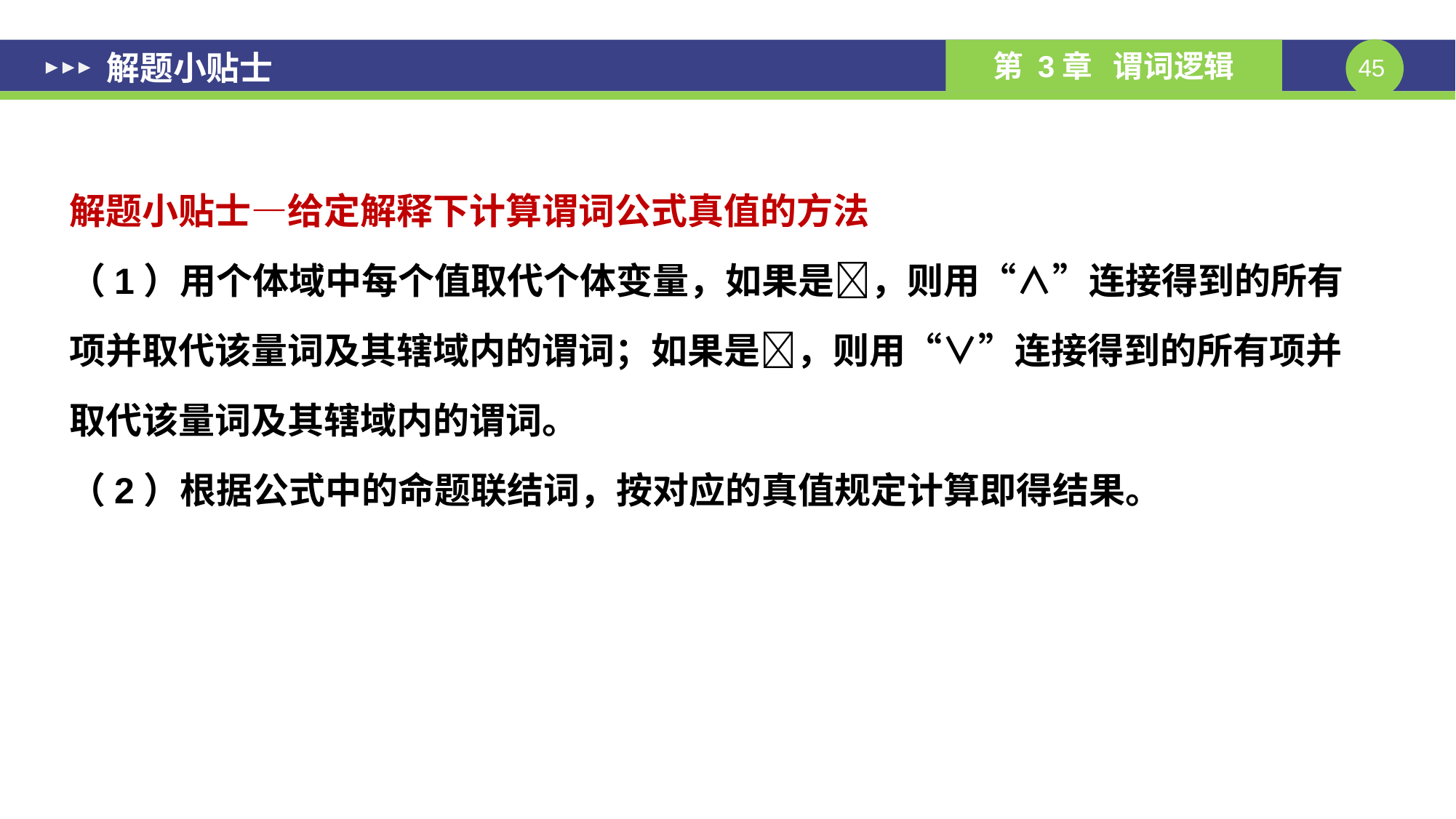

解题小贴士
解题小贴士—给定解释下计算谓词公式真值的方法
（1）用个体域中每个值取代个体变量，如果是∀，则用“∧”连接得到的所有项并取代该量词及其辖域内的谓词；如果是∃，则用“∨”连接得到的所有项并取代该量词及其辖域内的谓词。
（2）根据公式中的命题联结词，按对应的真值规定计算即得结果。